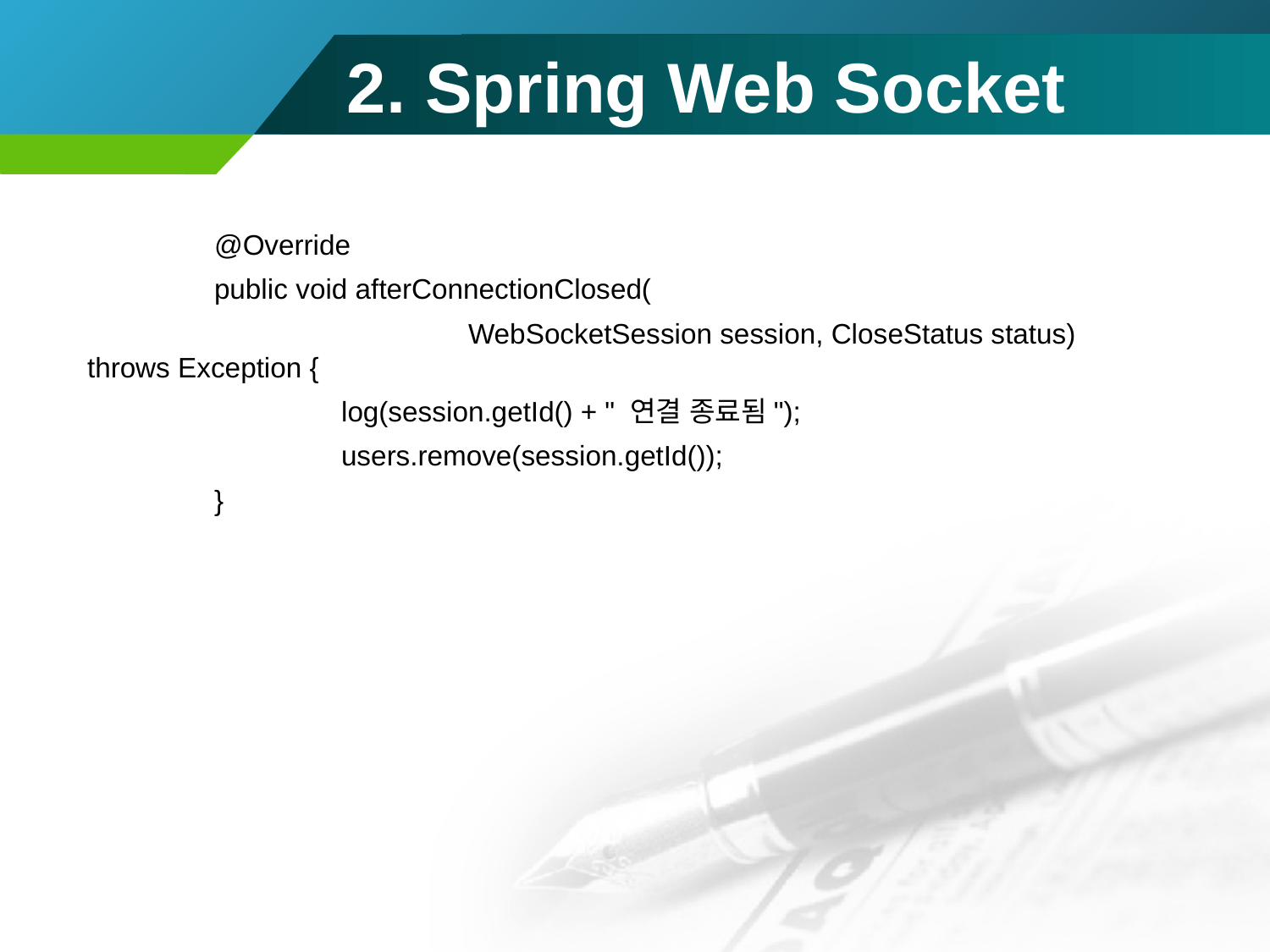

# 2. Spring Web Socket

	@Override
	public void afterConnectionClosed(
			WebSocketSession session, CloseStatus status) throws Exception {
		log(session.getId() + " 연결 종료됨");
		users.remove(session.getId());
	}